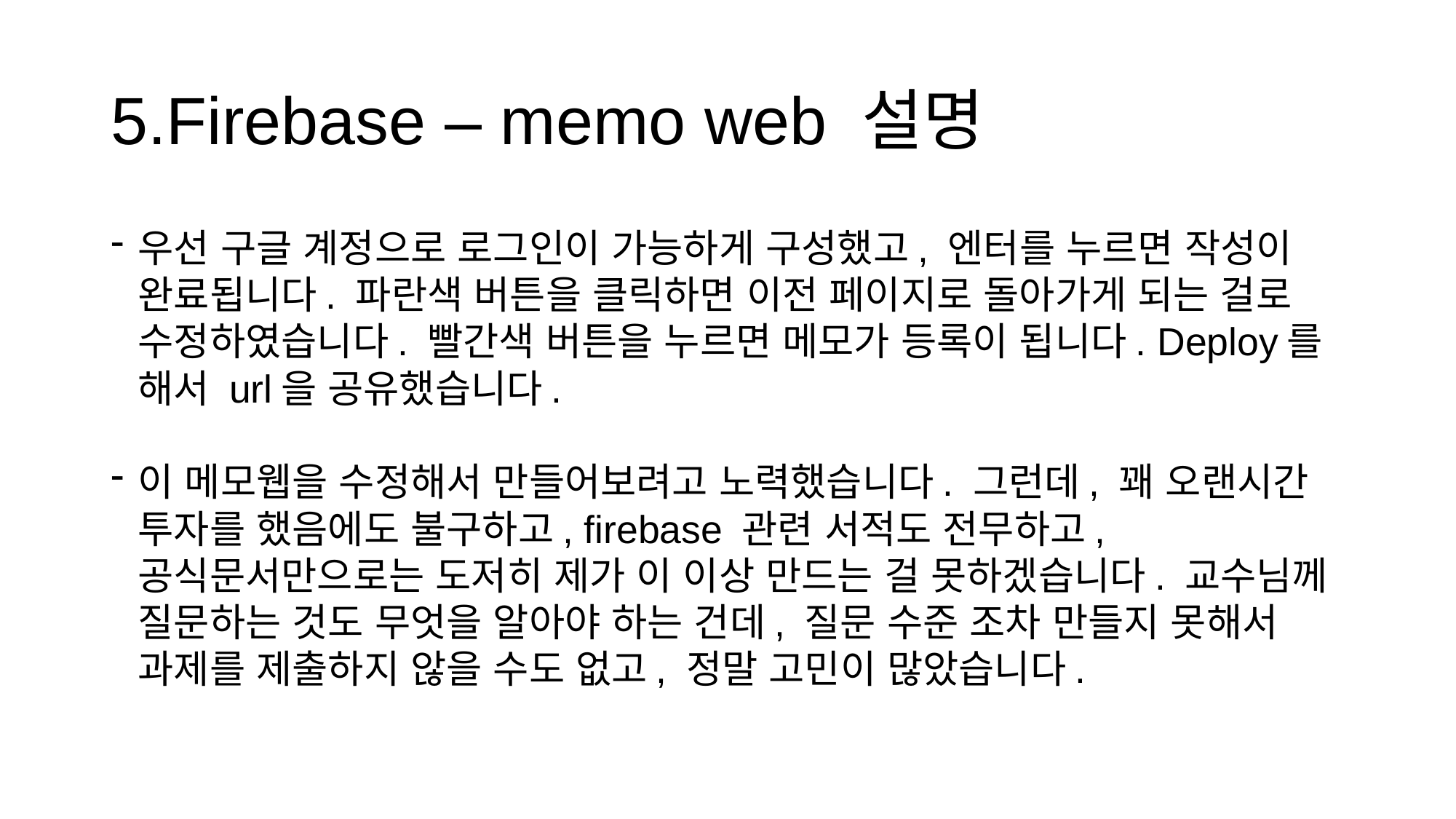

# 5.Firebase – memo web 설명
우선 구글 계정으로 로그인이 가능하게 구성했고, 엔터를 누르면 작성이 완료됩니다. 파란색 버튼을 클릭하면 이전 페이지로 돌아가게 되는 걸로 수정하였습니다. 빨간색 버튼을 누르면 메모가 등록이 됩니다. Deploy를 해서 url을 공유했습니다.

이 메모웹을 수정해서 만들어보려고 노력했습니다. 그런데, 꽤 오랜시간 투자를 했음에도 불구하고, firebase 관련 서적도 전무하고, 공식문서만으로는 도저히 제가 이 이상 만드는 걸 못하겠습니다. 교수님께 질문하는 것도 무엇을 알아야 하는 건데, 질문 수준 조차 만들지 못해서 과제를 제출하지 않을 수도 없고, 정말 고민이 많았습니다.